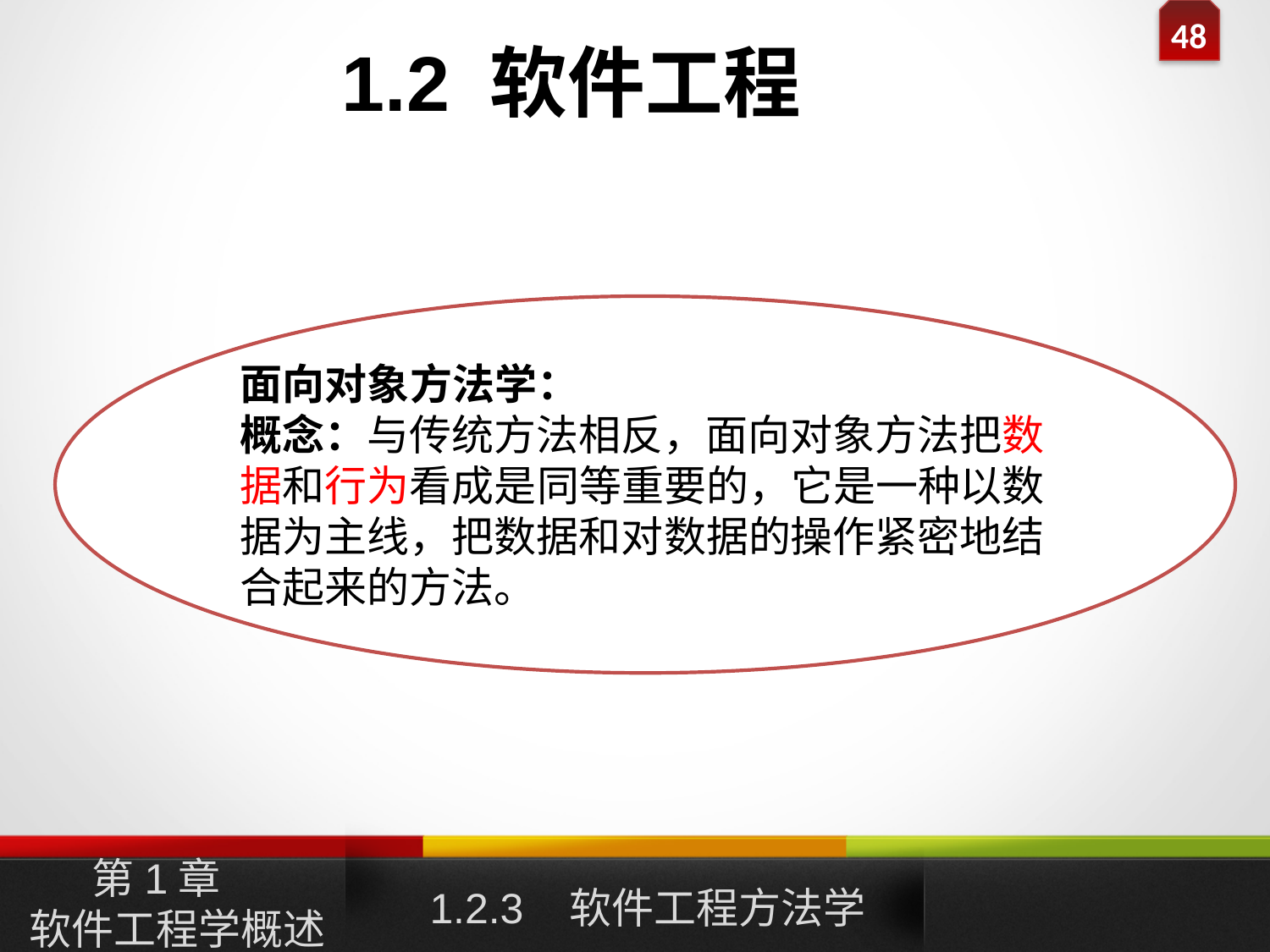

1.2 软件工程
面向对象方法学：
概念：与传统方法相反，面向对象方法把数据和行为看成是同等重要的，它是一种以数据为主线，把数据和对数据的操作紧密地结合起来的方法。
1.2.3   软件工程方法学